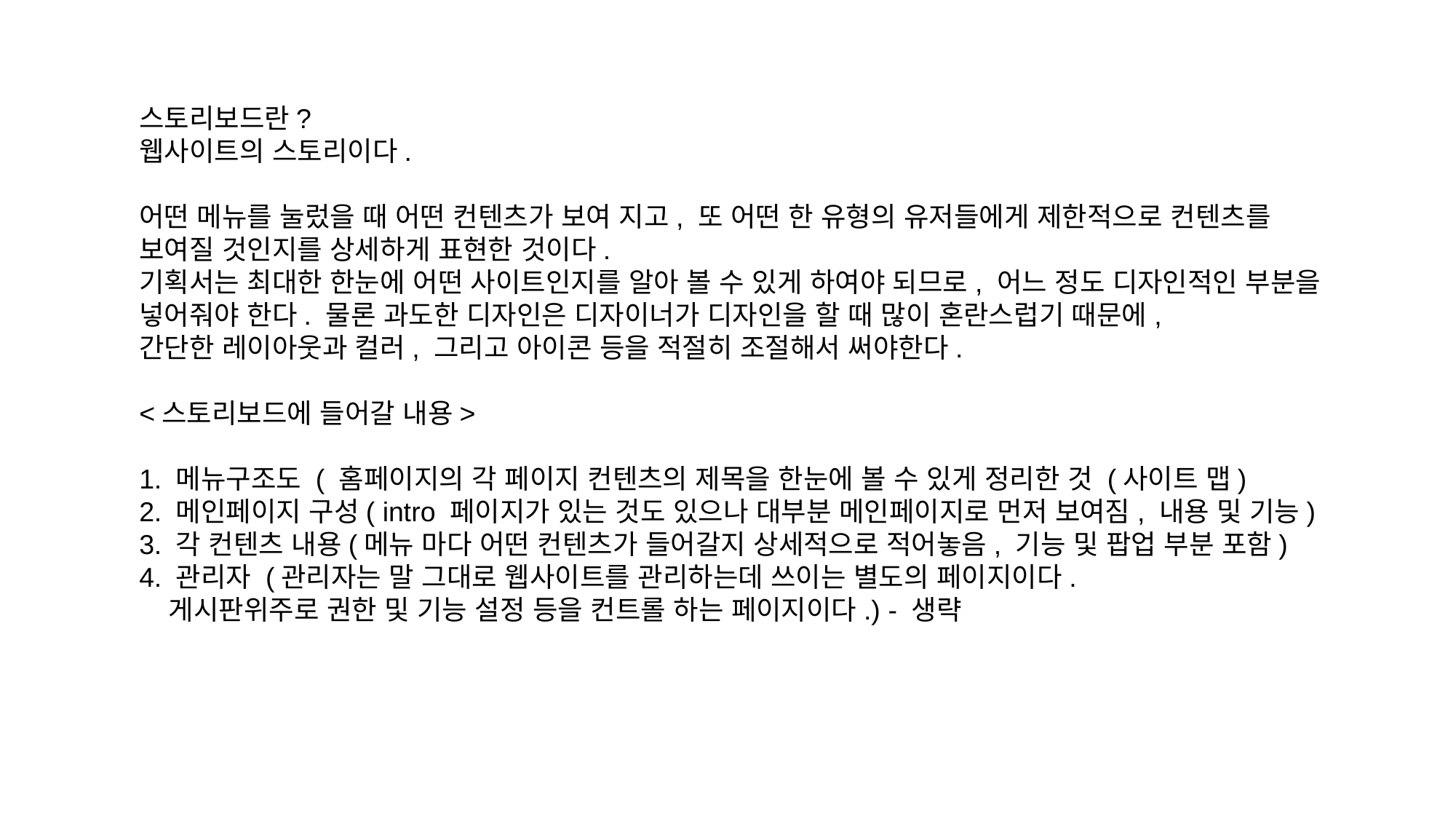

스토리보드란?
웹사이트의 스토리이다.

어떤 메뉴를 눌렀을 때 어떤 컨텐츠가 보여 지고, 또 어떤 한 유형의 유저들에게 제한적으로 컨텐츠를
보여질 것인지를 상세하게 표현한 것이다.
기획서는 최대한 한눈에 어떤 사이트인지를 알아 볼 수 있게 하여야 되므로, 어느 정도 디자인적인 부분을
넣어줘야 한다. 물론 과도한 디자인은 디자이너가 디자인을 할 때 많이 혼란스럽기 때문에,
간단한 레이아웃과 컬러, 그리고 아이콘 등을 적절히 조절해서 써야한다.

<스토리보드에 들어갈 내용>

1. 메뉴구조도 ( 홈페이지의 각 페이지 컨텐츠의 제목을 한눈에 볼 수 있게 정리한 것 (사이트 맵)
2. 메인페이지 구성( intro 페이지가 있는 것도 있으나 대부분 메인페이지로 먼저 보여짐, 내용 및 기능)
3. 각 컨텐츠 내용(메뉴 마다 어떤 컨텐츠가 들어갈지 상세적으로 적어놓음, 기능 및 팝업 부분 포함)
4. 관리자 (관리자는 말 그대로 웹사이트를 관리하는데 쓰이는 별도의 페이지이다.
   게시판위주로 권한 및 기능 설정 등을 컨트롤 하는 페이지이다.) - 생략